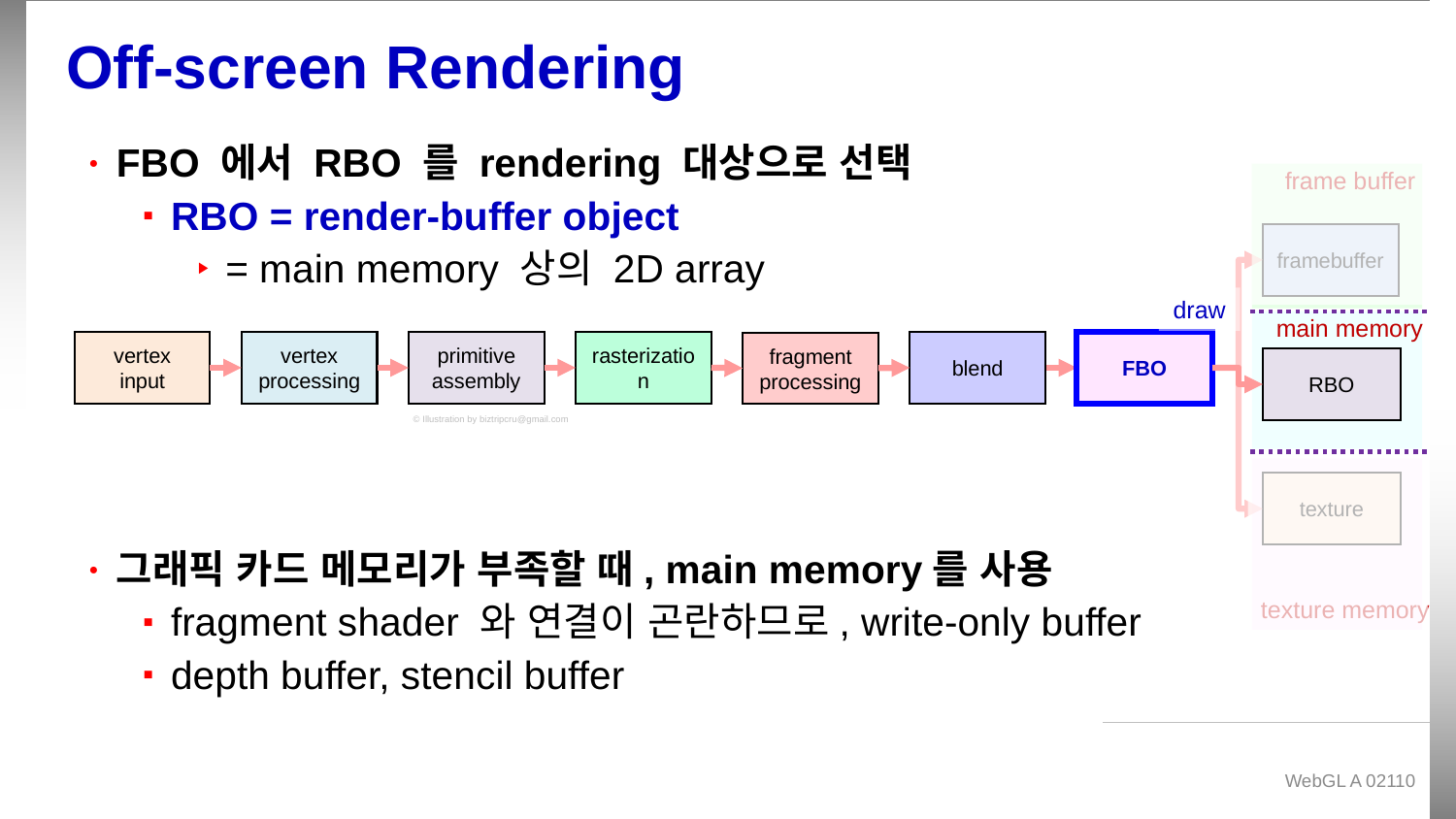

# Off-screen Rendering

FBO 에서 RBO 를 rendering 대상으로 선택
RBO = render-buffer object
= main memory 상의 2D array

그래픽 카드 메모리가 부족할 때, main memory를 사용
fragment shader 와 연결이 곤란하므로, write-only buffer
depth buffer, stencil buffer

frame buffer

main memory

texture memory
framebuffer
draw
FBO
vertex
input
vertex
processing
primitive assembly
rasterization
blend
fragment processing
RBO
© Illustration by biztripcru@gmail.com

texture
WebGL A 02110